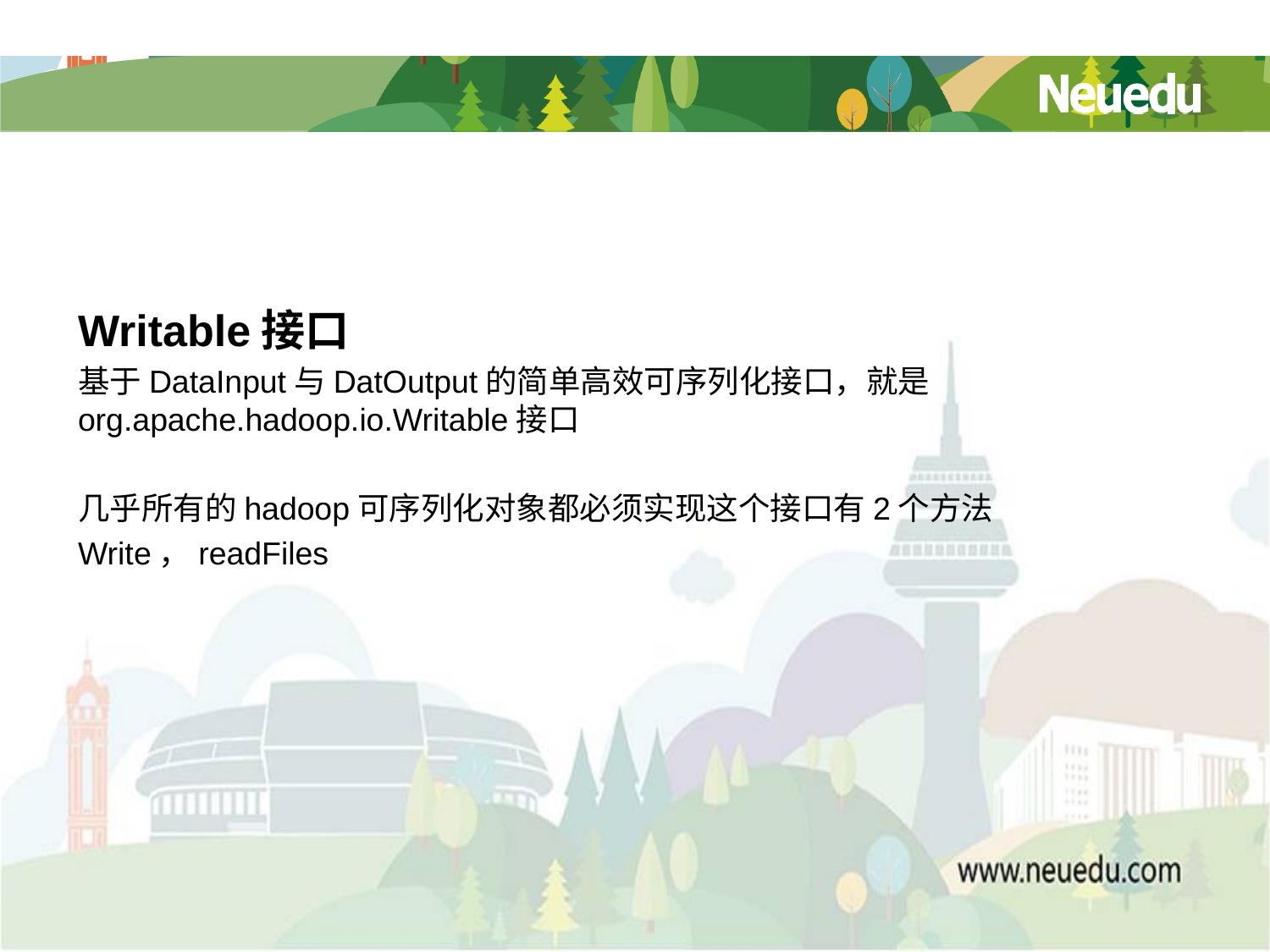

#
Writable接口
基于DataInput与DatOutput的简单高效可序列化接口，就是org.apache.hadoop.io.Writable接口

几乎所有的hadoop可序列化对象都必须实现这个接口有2个方法
Write，readFiles